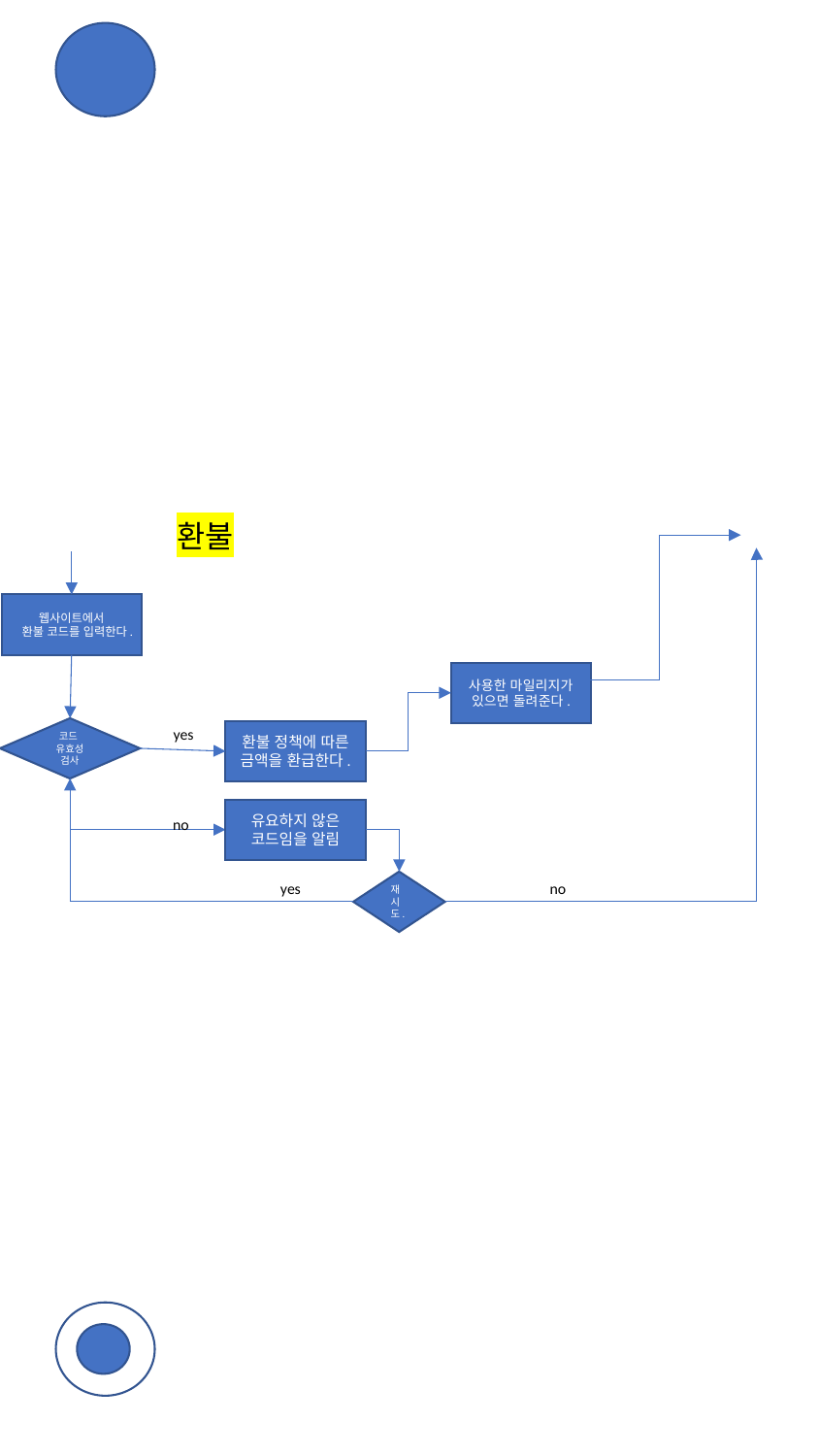

환불
웹사이트에서
 환불 코드를 입력한다.
사용한 마일리지가 있으면 돌려준다.
yes
코드
유효성 검사
환불 정책에 따른 금액을 환급한다.
유요하지 않은 코드임을 알림
no
 no
재시도.
yes